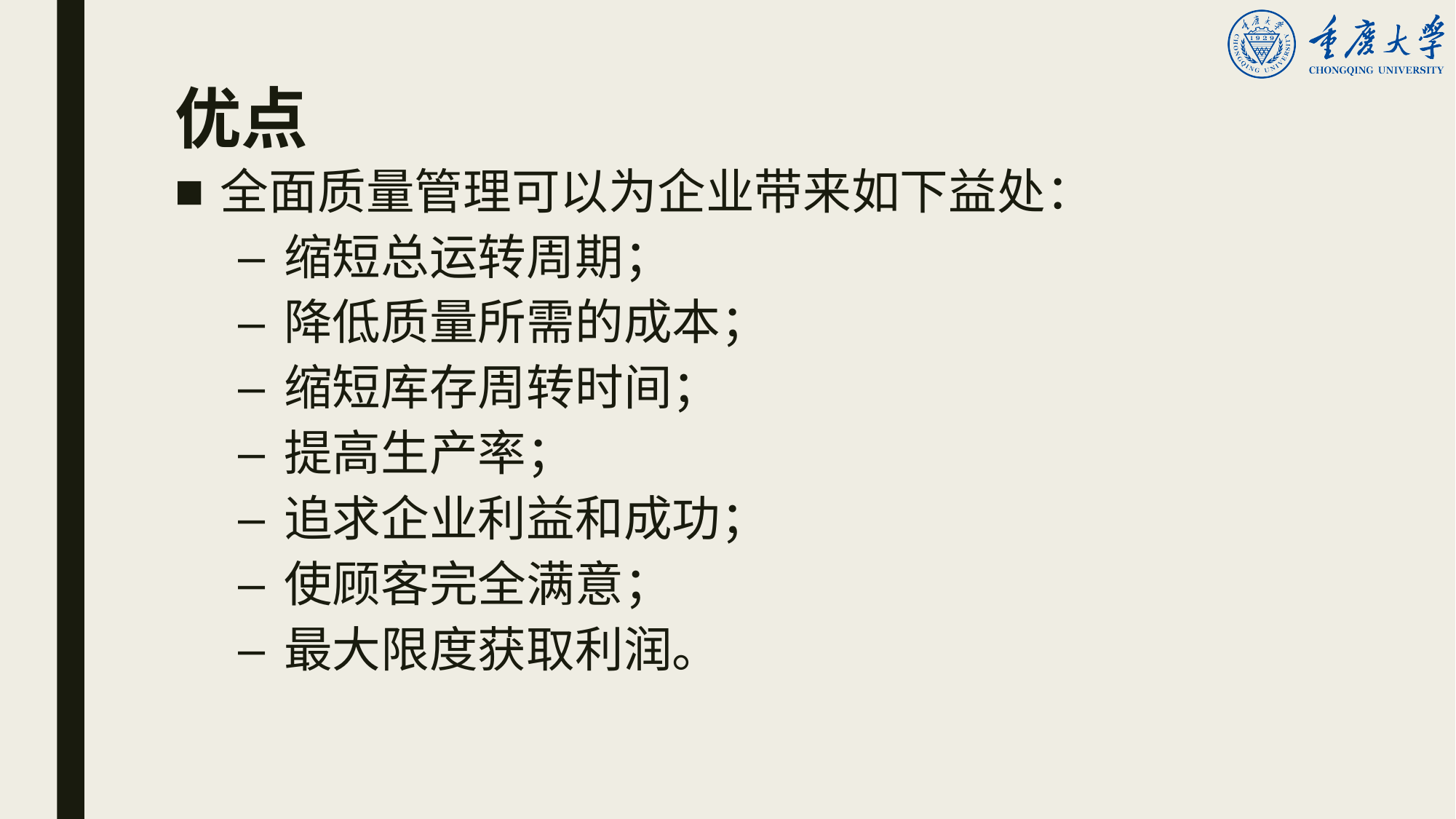

# 优点
全面质量管理可以为企业带来如下益处：
缩短总运转周期；
降低质量所需的成本；
缩短库存周转时间；
提高生产率；
追求企业利益和成功；
使顾客完全满意；
最大限度获取利润。